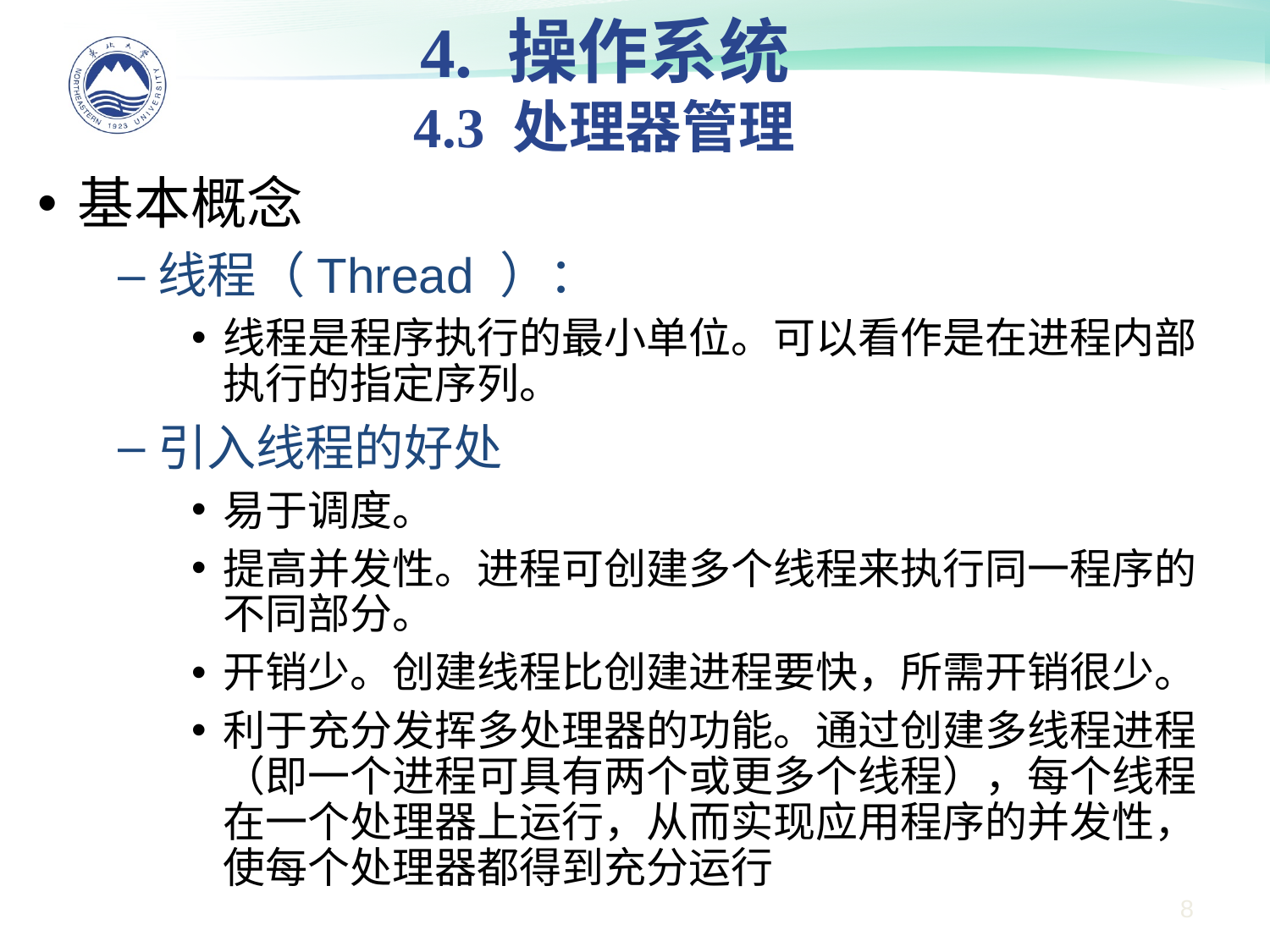

4. 操作系统
4.3 处理器管理
基本概念
线程（Thread ）：
线程是程序执行的最小单位。可以看作是在进程内部执行的指定序列。
引入线程的好处
易于调度。
提高并发性。进程可创建多个线程来执行同一程序的不同部分。
开销少。创建线程比创建进程要快，所需开销很少。
利于充分发挥多处理器的功能。通过创建多线程进程（即一个进程可具有两个或更多个线程），每个线程在一个处理器上运行，从而实现应用程序的并发性，使每个处理器都得到充分运行
8